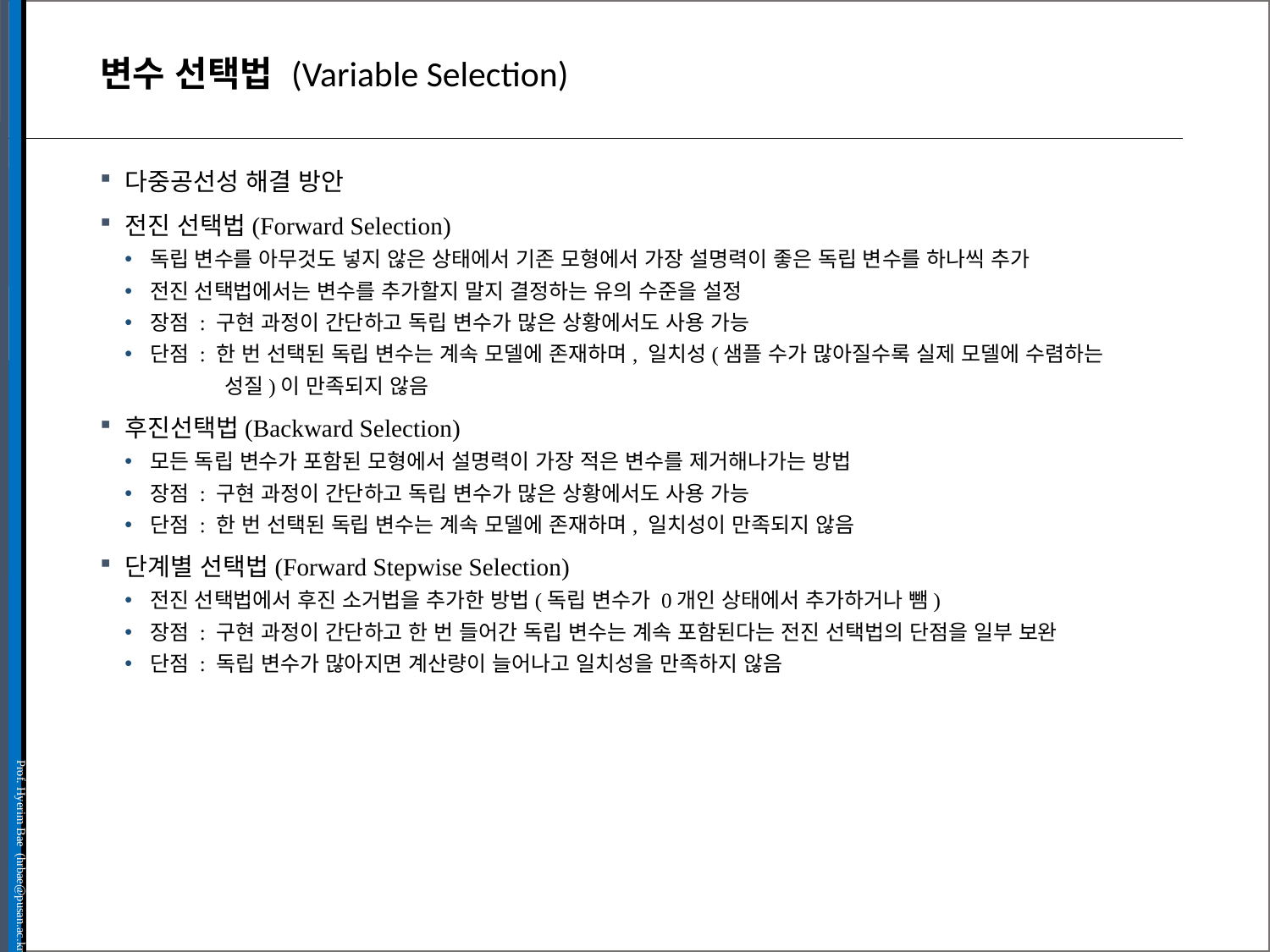

# 변수 선택법 (Variable Selection)
다중공선성 해결 방안
전진 선택법(Forward Selection)
독립 변수를 아무것도 넣지 않은 상태에서 기존 모형에서 가장 설명력이 좋은 독립 변수를 하나씩 추가
전진 선택법에서는 변수를 추가할지 말지 결정하는 유의 수준을 설정
장점 : 구현 과정이 간단하고 독립 변수가 많은 상황에서도 사용 가능
단점 : 한 번 선택된 독립 변수는 계속 모델에 존재하며, 일치성(샘플 수가 많아질수록 실제 모델에 수렴하는
                성질)이 만족되지 않음
후진선택법(Backward Selection)
모든 독립 변수가 포함된 모형에서 설명력이 가장 적은 변수를 제거해나가는 방법
장점 : 구현 과정이 간단하고 독립 변수가 많은 상황에서도 사용 가능
단점 : 한 번 선택된 독립 변수는 계속 모델에 존재하며, 일치성이 만족되지 않음
단계별 선택법(Forward Stepwise Selection)
전진 선택법에서 후진 소거법을 추가한 방법(독립 변수가 0개인 상태에서 추가하거나 뺌)
장점 : 구현 과정이 간단하고 한 번 들어간 독립 변수는 계속 포함된다는 전진 선택법의 단점을 일부 보완
단점 : 독립 변수가 많아지면 계산량이 늘어나고 일치성을 만족하지 않음